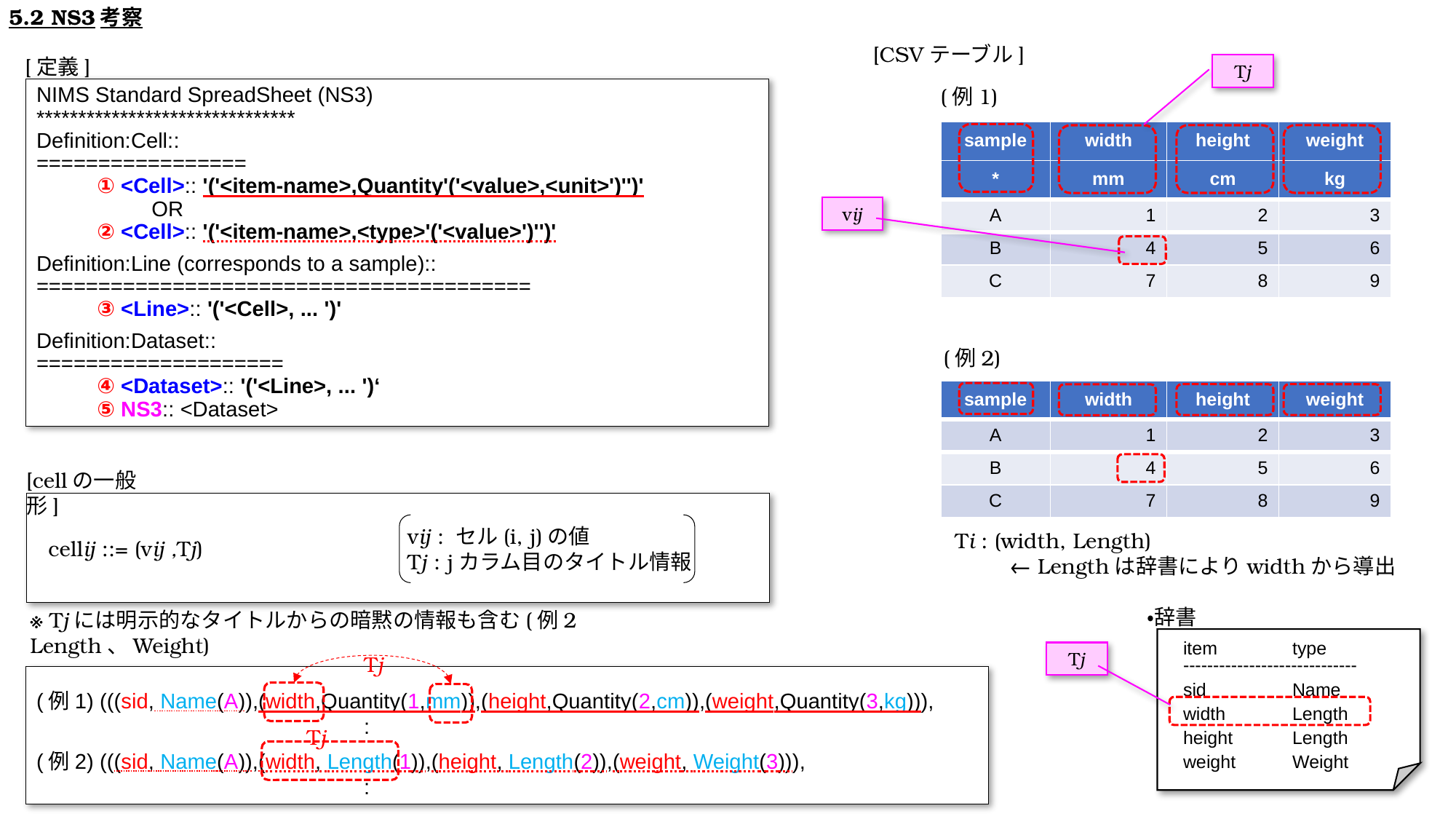

5.2 NS3考察
[CSVテーブル]
[定義]
Tj
(例1)
NIMS Standard SpreadSheet (NS3)
*******************************
Definition:Cell::
=================
 ① <Cell>:: '('<item-name>,Quantity'('<value>,<unit>')'')'
 OR
 ② <Cell>:: '('<item-name>,<type>'('<value>')'')'
Definition:Line (corresponds to a sample)::
========================================
 ③ <Line>:: '('<Cell>, ... ')'
Definition:Dataset::
====================
 ④ <Dataset>:: '('<Line>, ... ')‘
 ⑤ NS3:: <Dataset>
| sample | width | height | weight |
| --- | --- | --- | --- |
| \* | mm | cm | kg |
| A | 1 | 2 | 3 |
| B | 4 | 5 | 6 |
| C | 7 | 8 | 9 |

vij

(例2)
| sample | width | height | weight |
| --- | --- | --- | --- |
| A | 1 | 2 | 3 |
| B | 4 | 5 | 6 |
| C | 7 | 8 | 9 |

[cellの一般形]
cellij ::= (vij ,Tj)

vij : セル(i, j)の値
Tj : jカラム目のタイトル情報
Ti : (width, Length)
← Lengthは辞書によりwidthから導出
・辞書
※ Tjには明示的なタイトルからの暗黙の情報も含む(例2 Length、Weight)
item	type
-----------------------------
sid	Name
width	Length
height	Length
weight	Weight
Tj
Tj
(例1) (((sid, Name(A)),(width,Quantity(1,mm)),(height,Quantity(2,cm)),(weight,Quantity(3,kg))),
			:
(例2) (((sid, Name(A)),(width, Length(1)),(height, Length(2)),(weight, Weight(3))),
			:

Tj